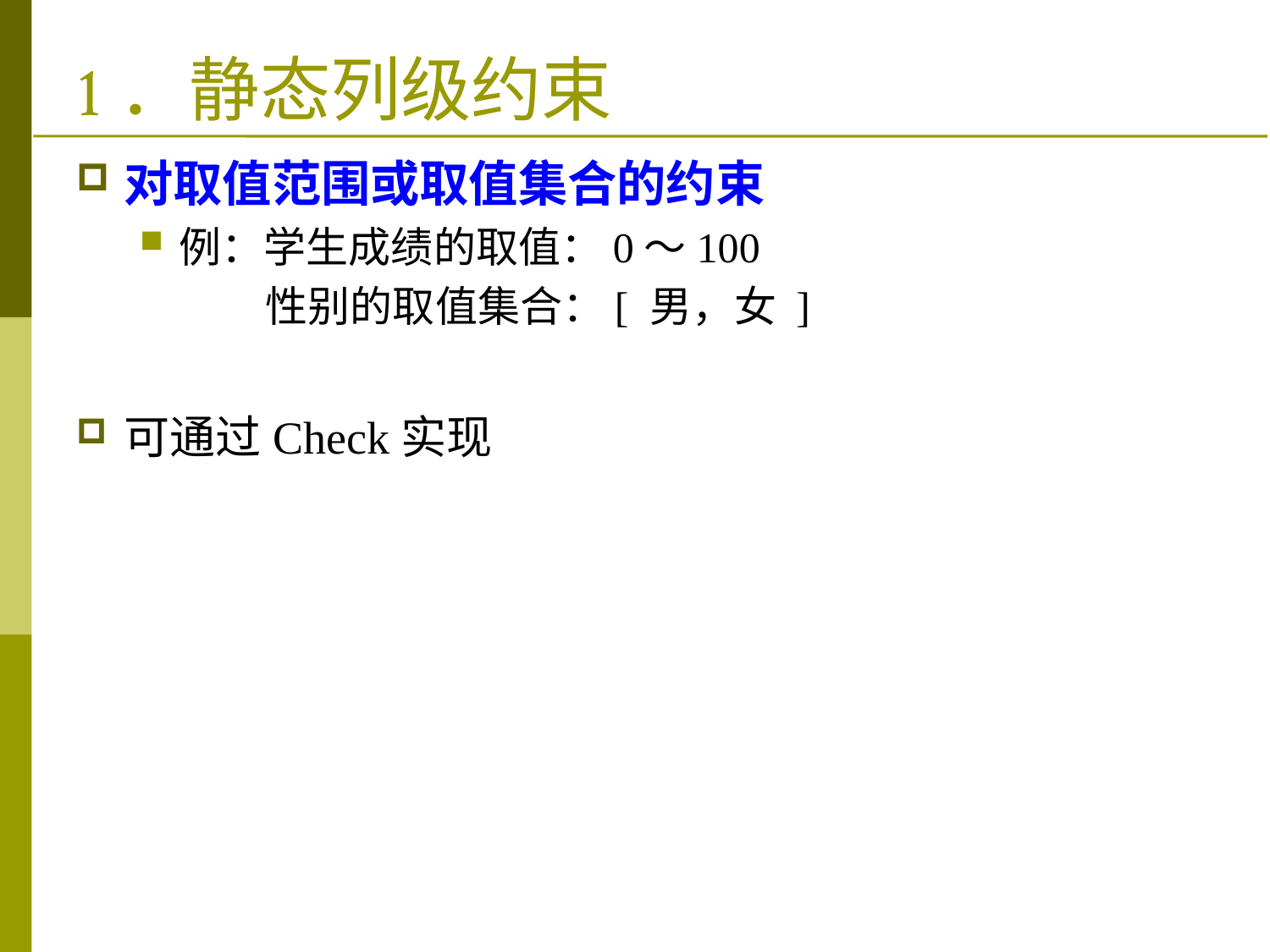

# 1．静态列级约束
对取值范围或取值集合的约束
例：学生成绩的取值：0～100
	        性别的取值集合：[ 男，女 ]

可通过Check实现